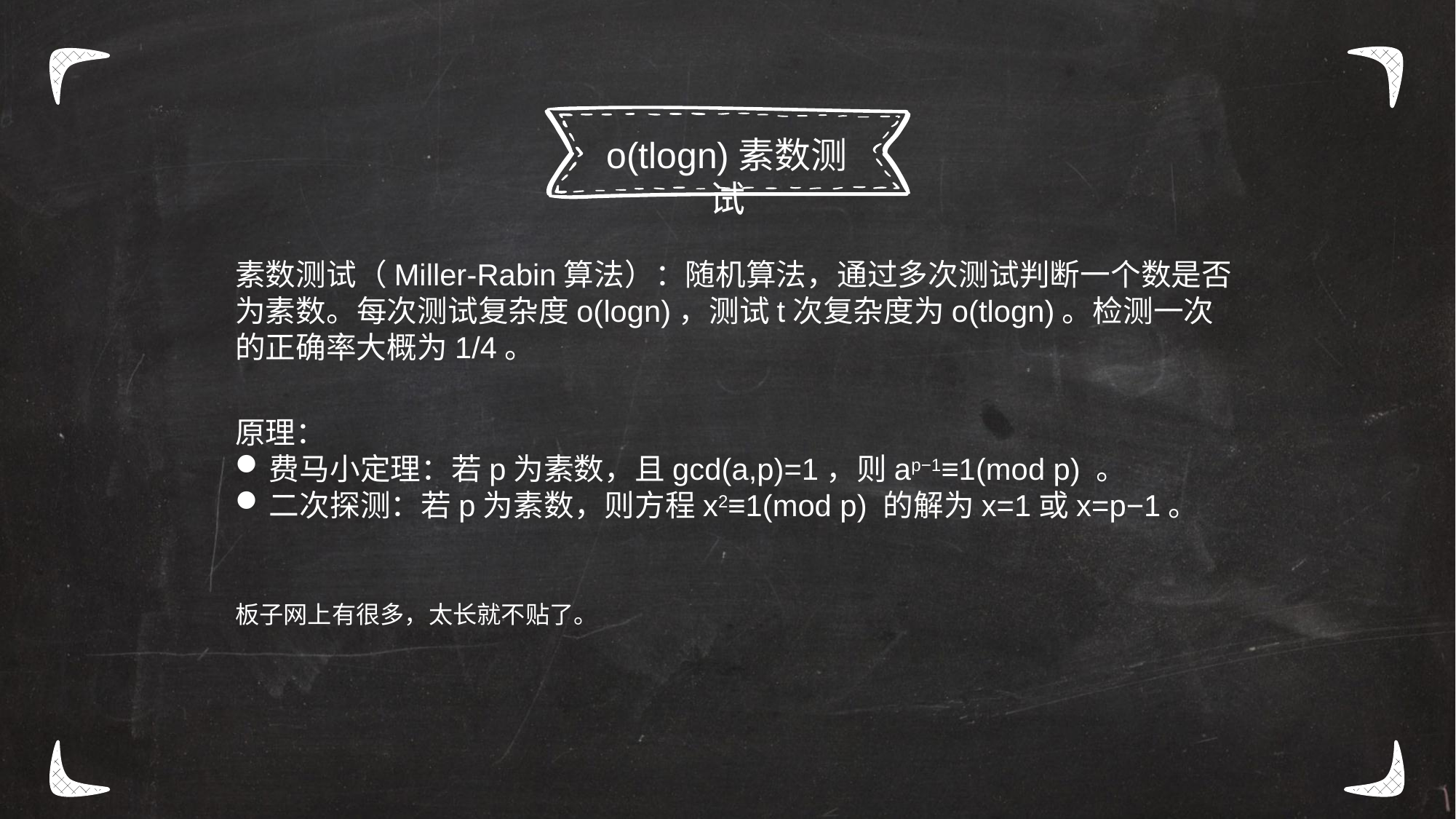

o(tlogn)素数测试
素数测试（Miller-Rabin算法）：随机算法，通过多次测试判断一个数是否为素数。每次测试复杂度o(logn)，测试t次复杂度为o(tlogn)。检测一次的正确率大概为1/4。

原理：
费马小定理：若p为素数，且gcd(a,p)=1，则ap−1≡1(mod p) 。
二次探测：若p为素数，则方程x2≡1(mod p) 的解为x=1或x=p−1。
板子网上有很多，太长就不贴了。